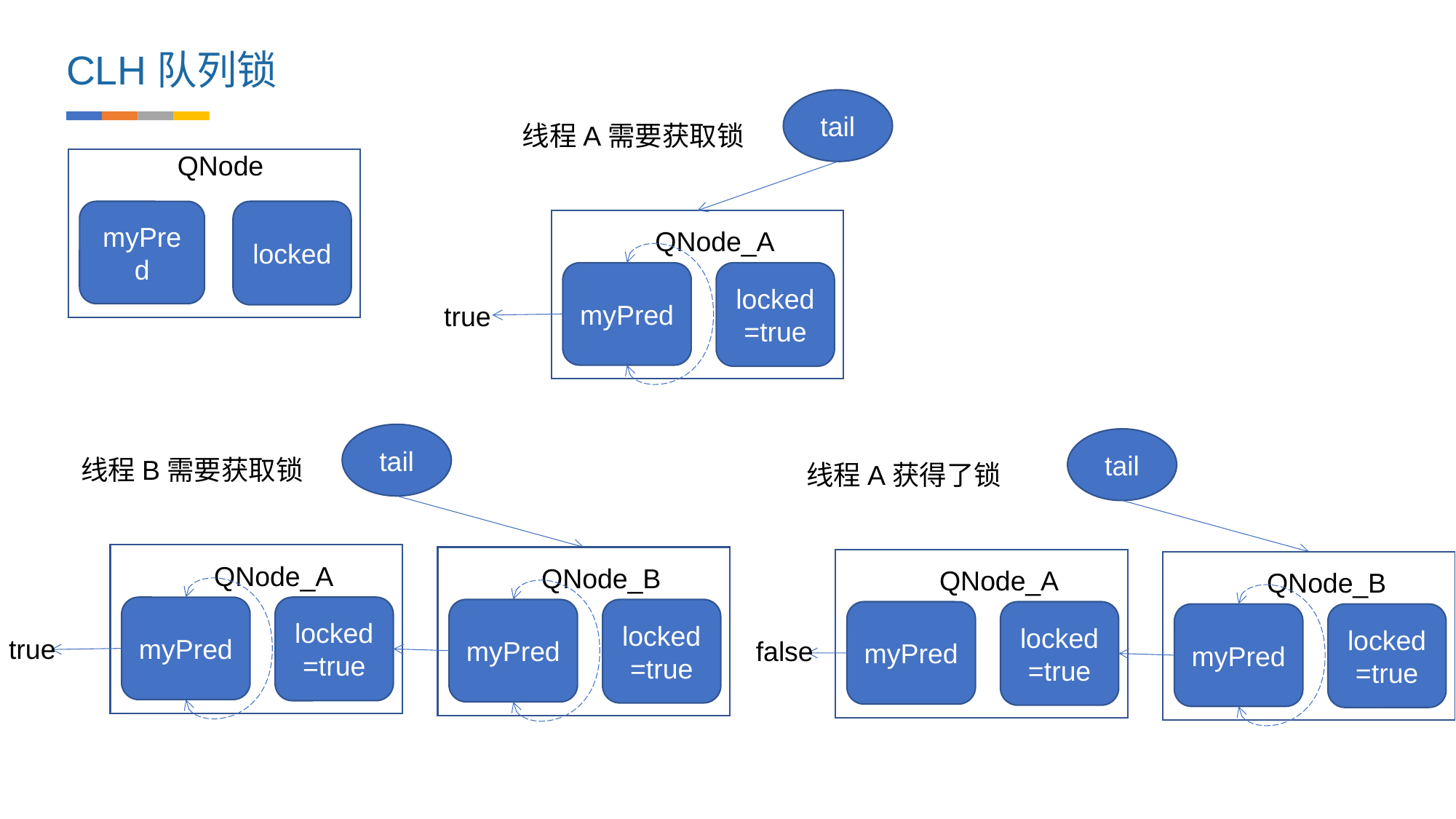

CLH队列锁
tail

线程A需要获取锁
QNode

locked
myPred

QNode_A
locked=true
myPred
true
tail
tail
线程B需要获取锁
线程A获得了锁

QNode_A
QNode_B
QNode_A
QNode_B
locked=true
myPred
locked=true
myPred
locked=true
myPred
locked=true
myPred
true
false